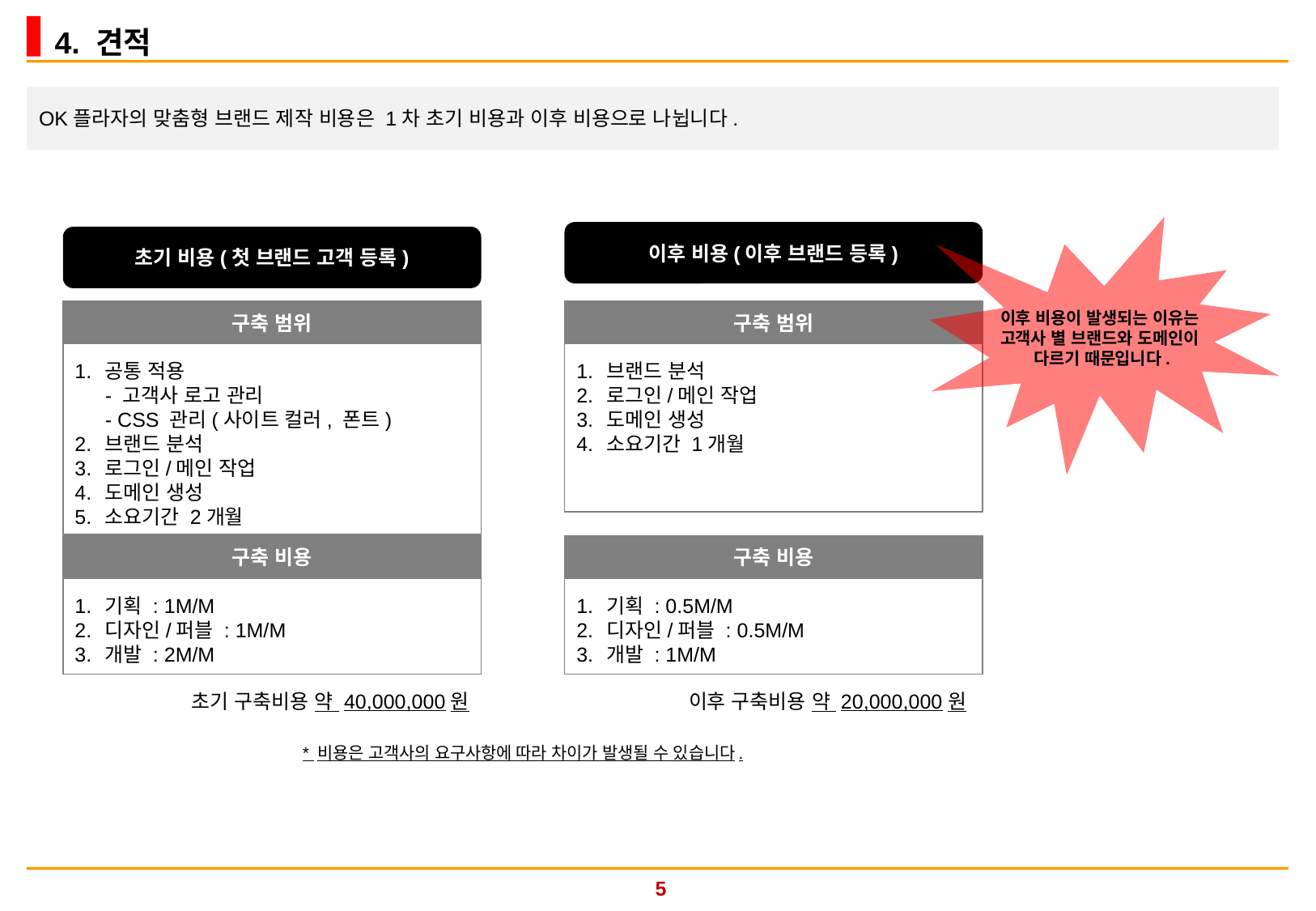

4. 견적
OK플라자의 맞춤형 브랜드 제작 비용은 1차 초기 비용과 이후 비용으로 나뉩니다.
이후 비용이 발생되는 이유는
고객사 별 브랜드와 도메인이
다르기 때문입니다.
이후 비용(이후 브랜드 등록)
초기 비용(첫 브랜드 고객 등록)
구축 범위

구축 범위

공통 적용
- 고객사 로고 관리
- CSS 관리(사이트 컬러, 폰트)
브랜드 분석
로그인/메인 작업
도메인 생성
소요기간 2개월
브랜드 분석
로그인/메인 작업
도메인 생성
소요기간 1개월
구축 비용
구축 비용

기획 : 1M/M
디자인/퍼블 : 1M/M
개발 : 2M/M
기획 : 0.5M/M
디자인/퍼블 : 0.5M/M
개발 : 1M/M
초기 구축비용 약 40,000,000원
이후 구축비용 약 20,000,000원
* 비용은 고객사의 요구사항에 따라 차이가 발생될 수 있습니다.